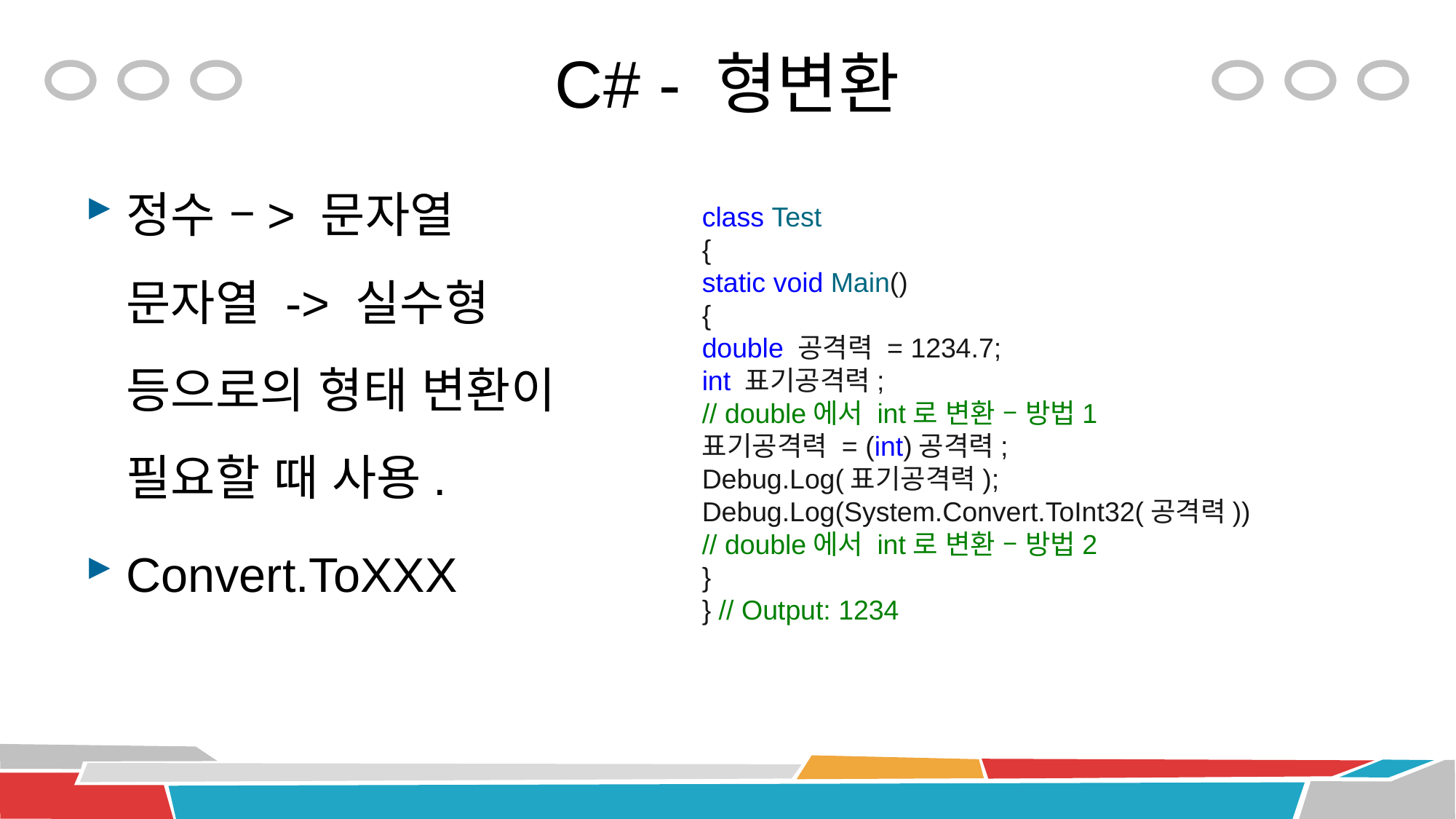

# C# - 형변환
정수 –> 문자열
문자열 -> 실수형 등으로의 형태 변환이 필요할 때 사용.
Convert.ToXXX
class Test
{
static void Main()
{
double 공격력 = 1234.7;
int 표기공격력;
// double에서 int로 변환 – 방법1
표기공격력 = (int)공격력;
Debug.Log(표기공격력);
Debug.Log(System.Convert.ToInt32(공격력))
// double에서 int로 변환 – 방법2
}
} // Output: 1234